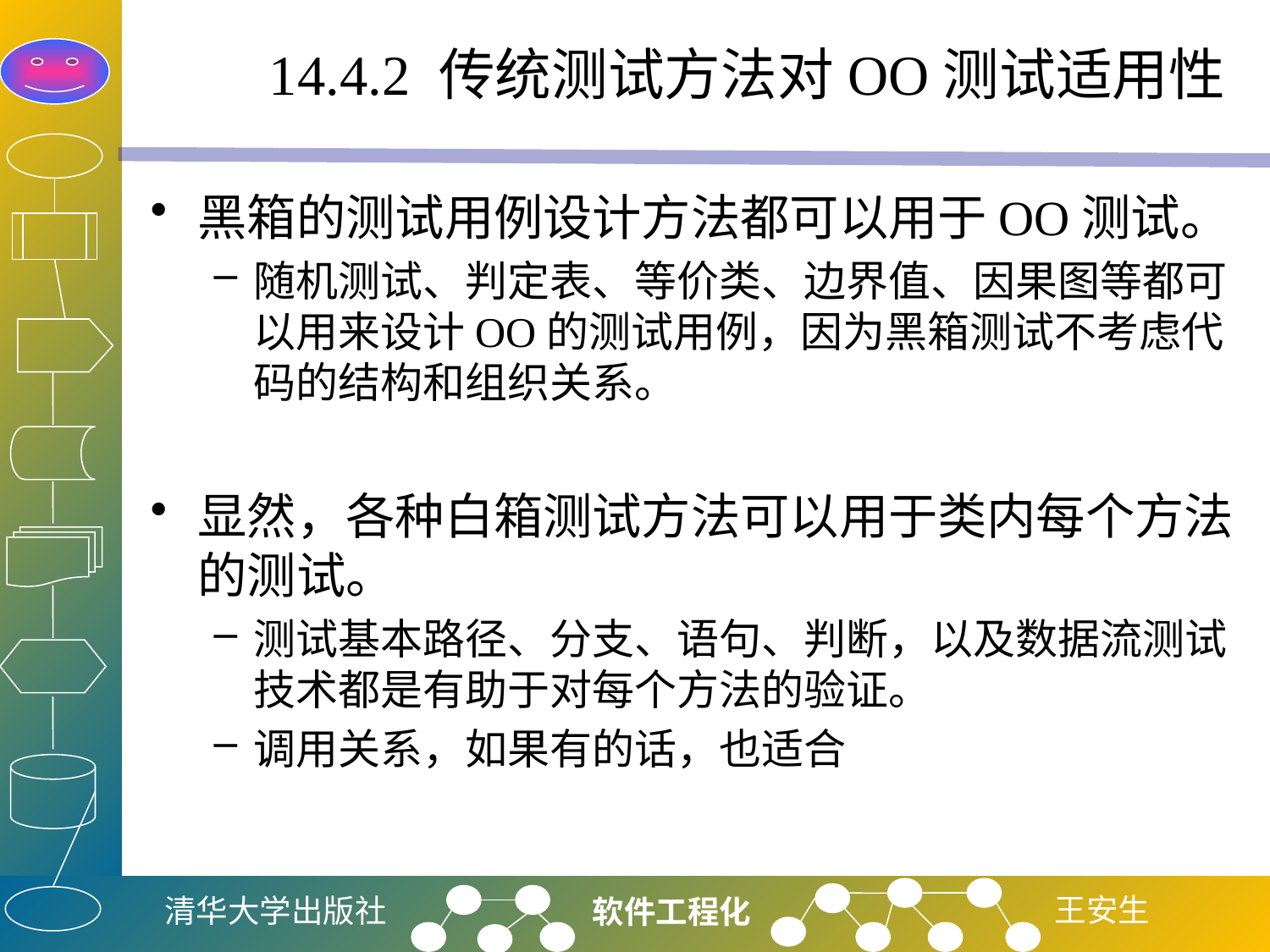

# 14.4.2 传统测试方法对OO测试适用性
黑箱的测试用例设计方法都可以用于OO测试。
随机测试、判定表、等价类、边界值、因果图等都可以用来设计OO的测试用例，因为黑箱测试不考虑代码的结构和组织关系。

显然，各种白箱测试方法可以用于类内每个方法的测试。
测试基本路径、分支、语句、判断，以及数据流测试技术都是有助于对每个方法的验证。
调用关系，如果有的话，也适合